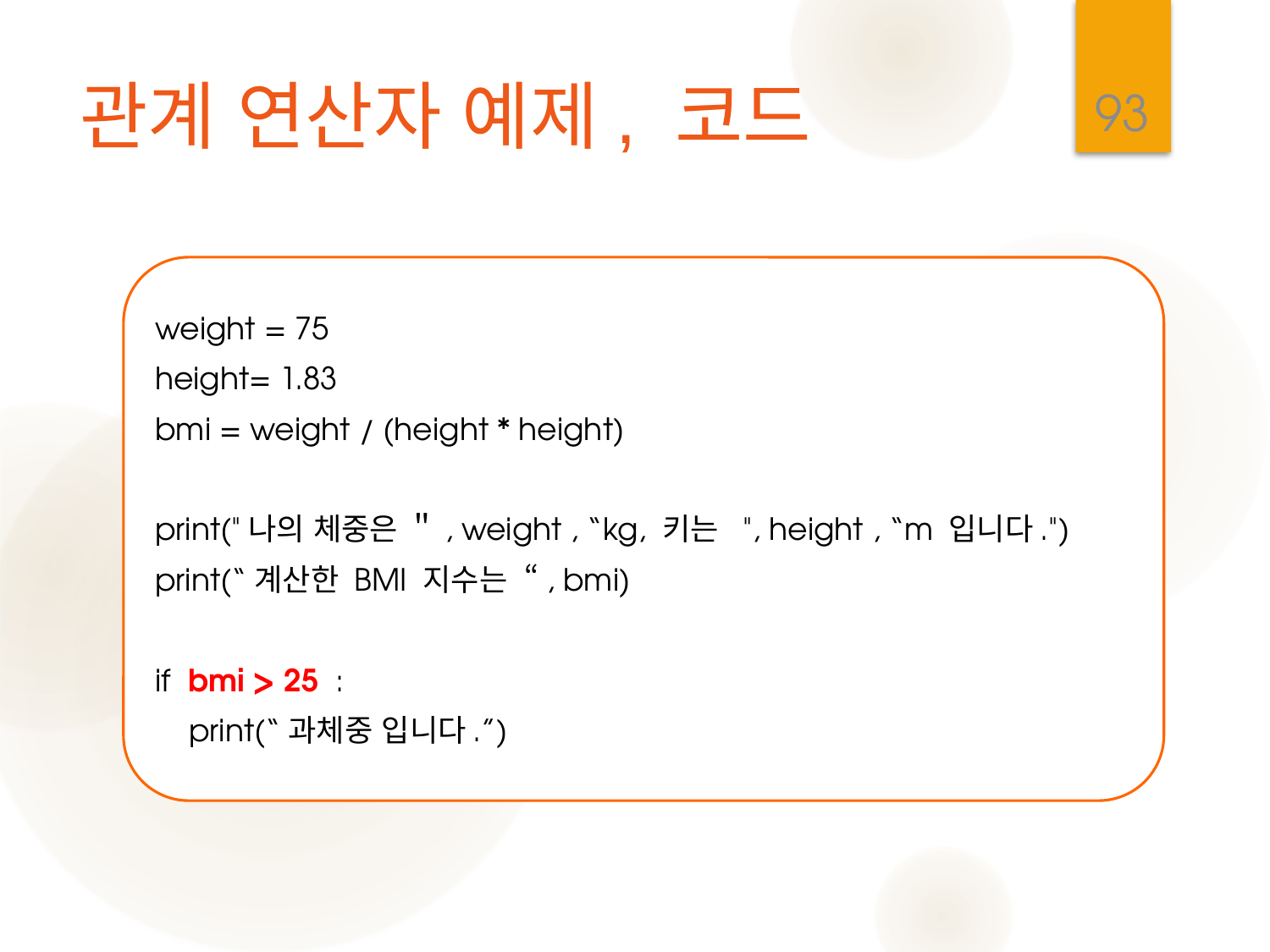

93
# 관계 연산자 예제, 코드

weight = 75
height= 1.83
bmi = weight / (height * height)

print("나의 체중은 ＂, weight , “kg, 키는  ", height , “m 입니다.")
print(“계산한 BMI 지수는  “, bmi)

if  bmi > 25  :
    print(“과체중 입니다.”)